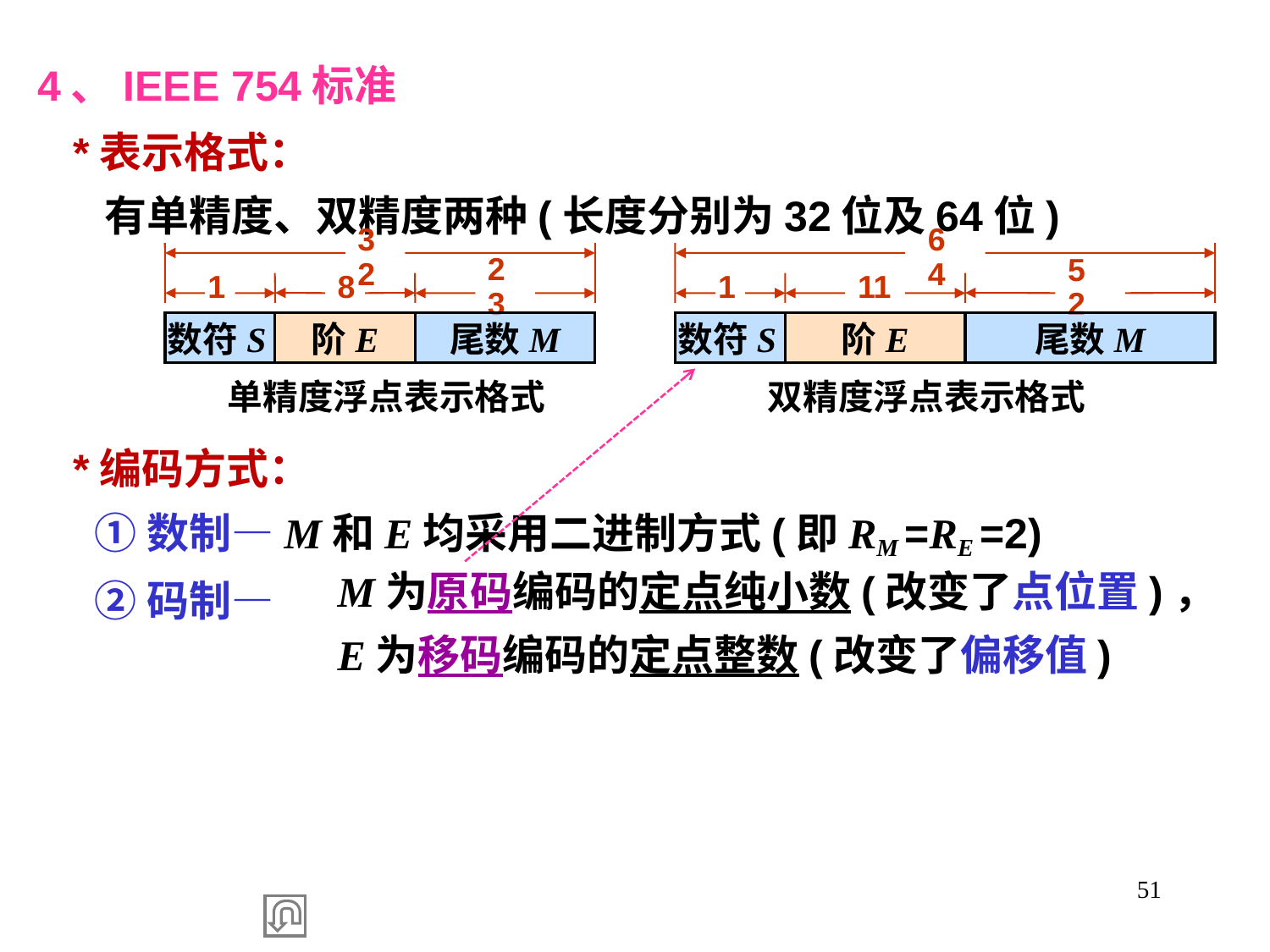

4、IEEE 754标准
   *表示格式：
      有单精度、双精度两种(长度分别为32位及64位)
32
64

23
1
8
1
52

11

数符S
阶E
尾数M
数符S
阶E
尾数M
单精度浮点表示格式
双精度浮点表示格式
   *编码方式：
      ①数制—M和E均采用二进制方式(即RM =RE =2)
      ②码制—
M为原码编码的定点纯小数(改变了点位置)，
E为移码编码的定点整数(改变了偏移值)
51